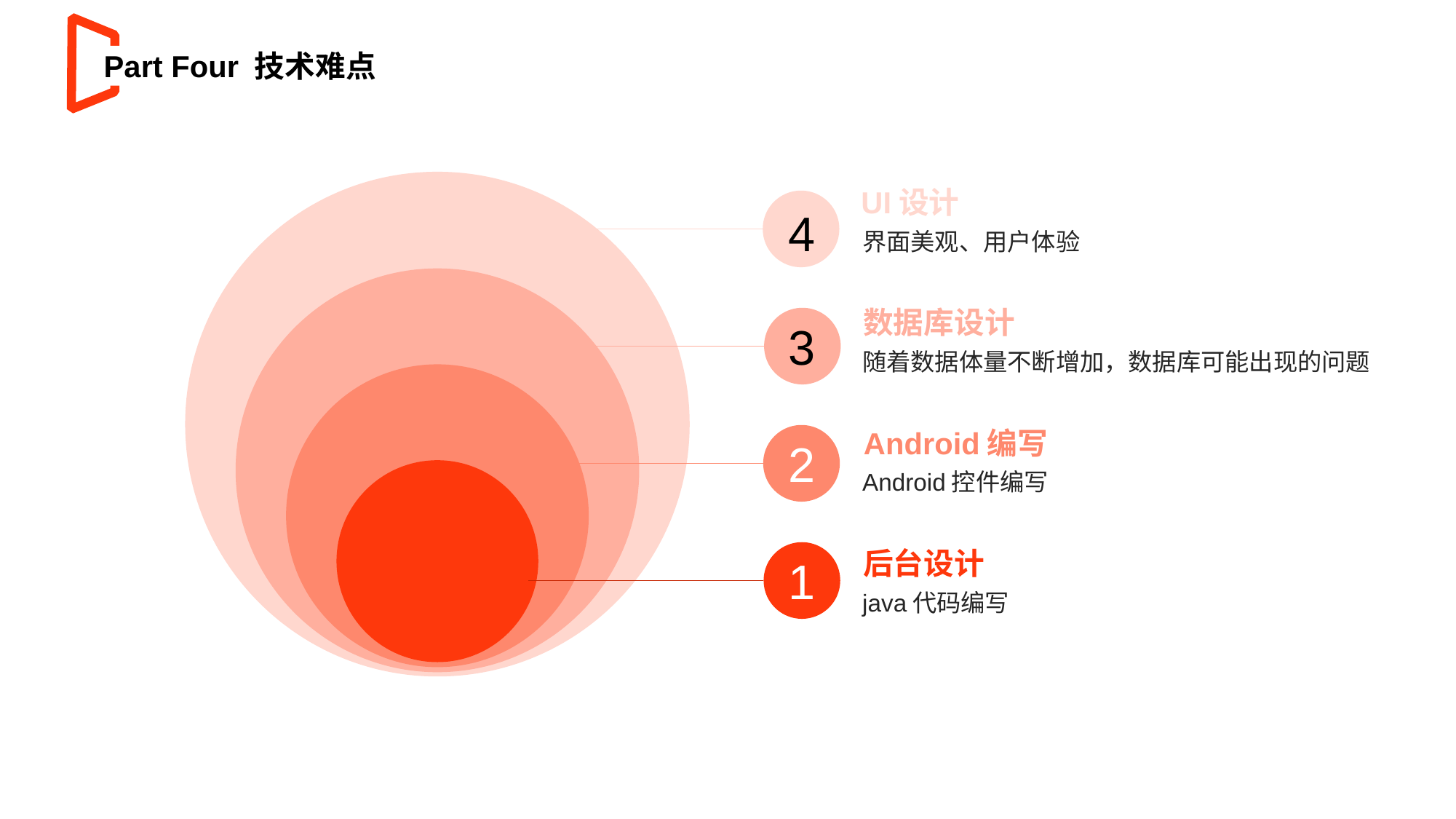

Part Four 技术难点

UI设计

4
界面美观、用户体验
数据库设计

3
随着数据体量不断增加，数据库可能出现的问题
Android编写

2
Android控件编写
后台设计

1
java代码编写